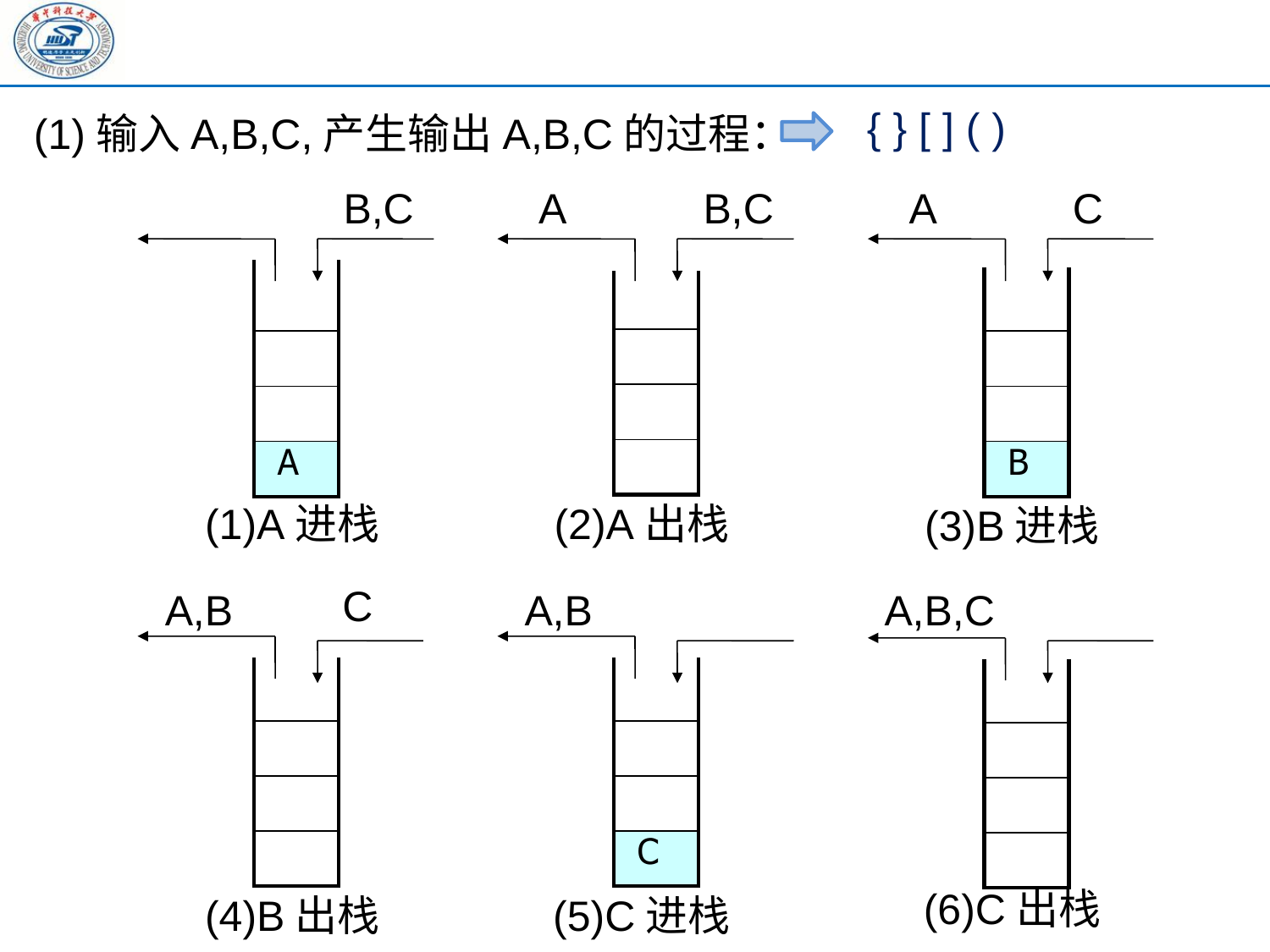

{ } [ ] ( )

(1)输入A,B,C,产生输出A,B,C的过程：
B,C
A
B,C
A
C

|  |
| --- |
|  |
|  |
| A |
|  |
| --- |
|  |
|  |
| B |
|  |
| --- |
|  |
|  |
|  |
(1)A进栈
(2)A出栈
(3)B进栈
C
A,B
A,B
A,B,C

|  |
| --- |
|  |
|  |
|  |
|  |
| --- |
|  |
|  |
| C |
|  |
| --- |
|  |
|  |
|  |
(6)C出栈
(4)B出栈
(5)C进栈